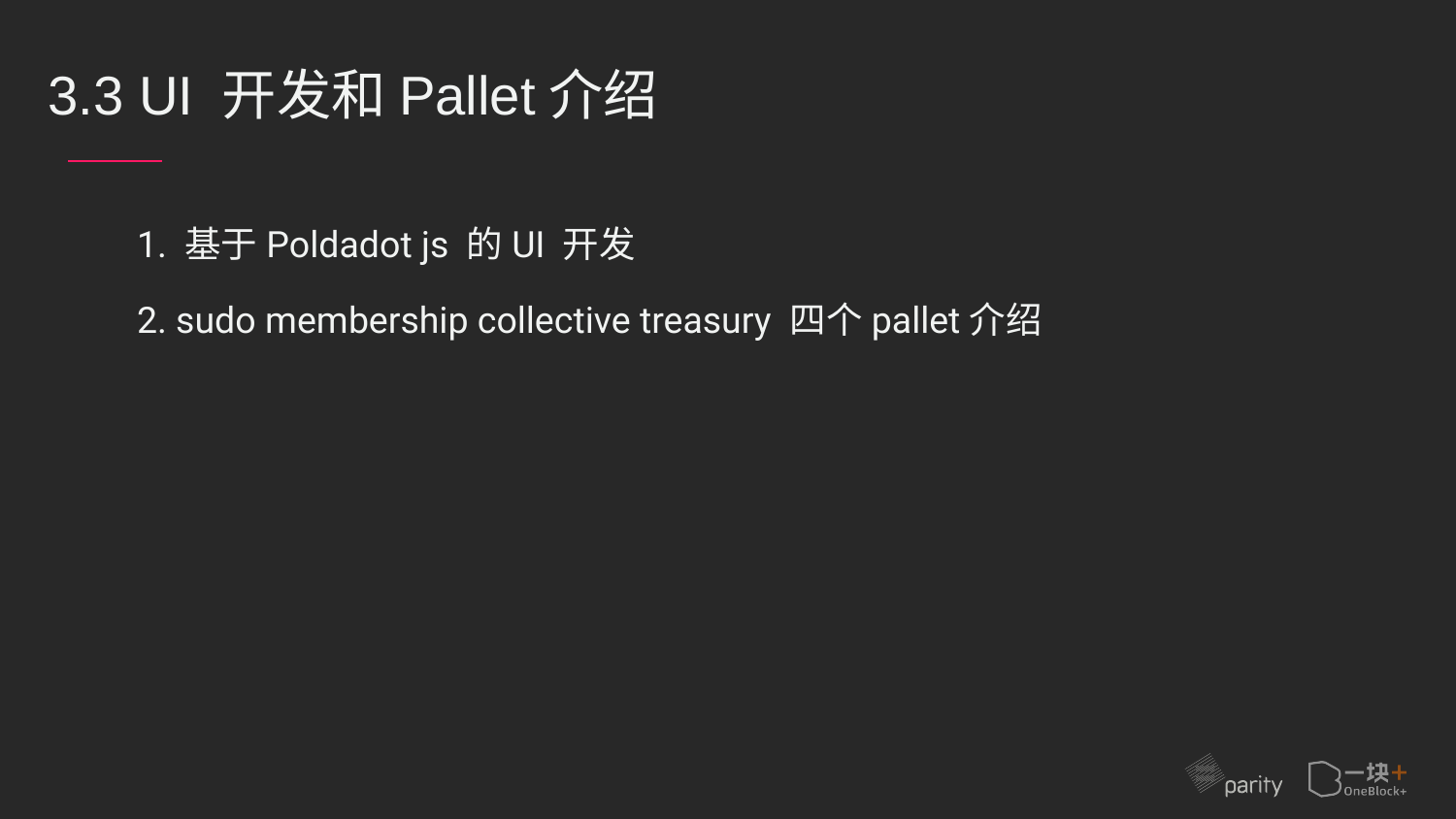

3.3 UI 开发和Pallet介绍

1. 基于Poldadot js 的UI 开发
2. sudo membership collective treasury 四个pallet介绍